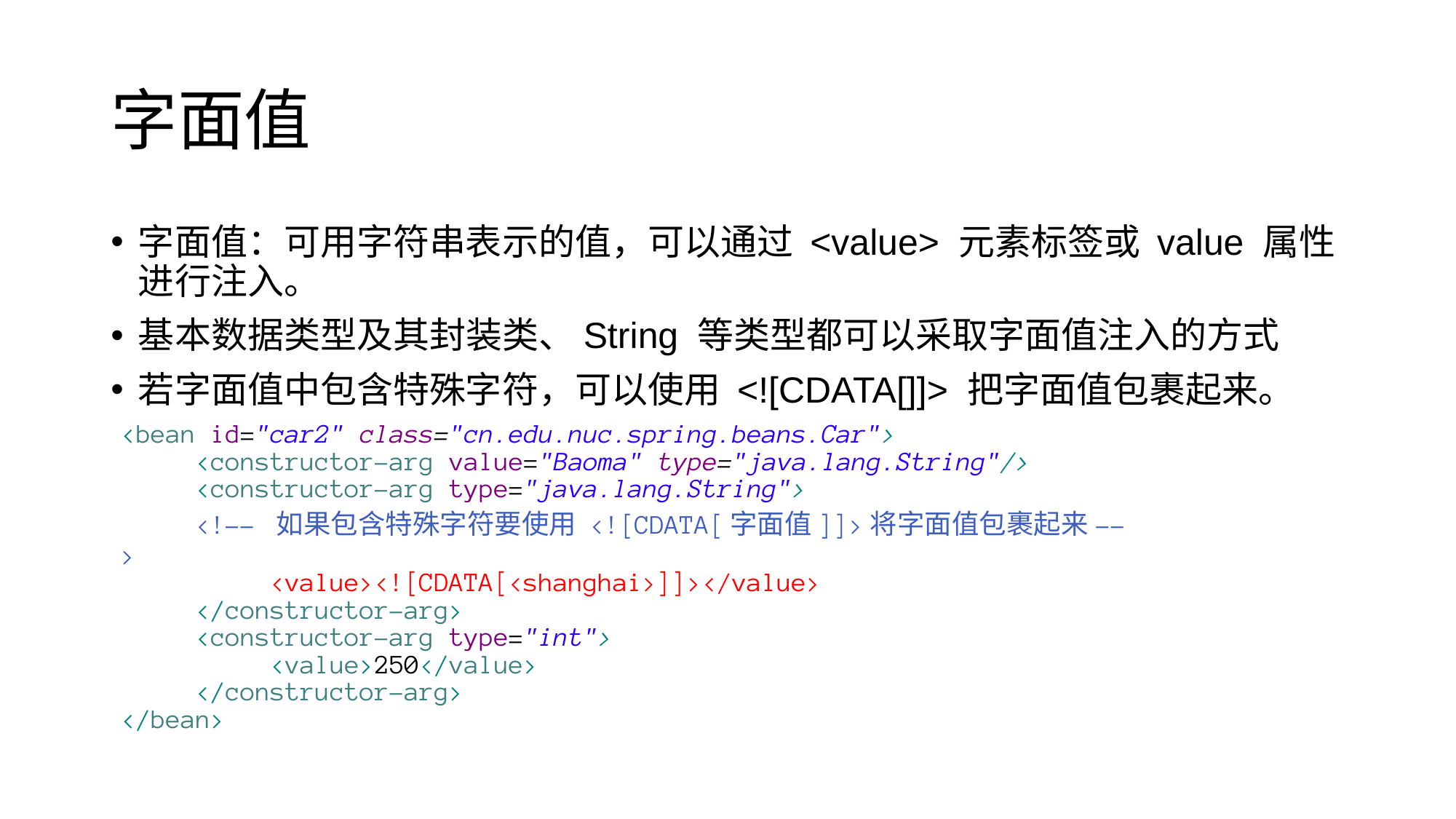

# 字面值
字面值：可用字符串表示的值，可以通过 <value> 元素标签或 value 属性进行注入。
基本数据类型及其封装类、String 等类型都可以采取字面值注入的方式
若字面值中包含特殊字符，可以使用 <![CDATA[]]> 把字面值包裹起来。

| <bean id="car2" class="cn.edu.nuc.spring.beans.Car"> <constructor-arg value="Baoma" type="java.lang.String"/> <constructor-arg type="java.lang.String"> <!-- 如果包含特殊字符要使用 <![CDATA[字面值]]>将字面值包裹起来--> <value><![CDATA[<shanghai>]]></value> </constructor-arg> <constructor-arg type="int"> <value>250</value> </constructor-arg> </bean> |
| --- |